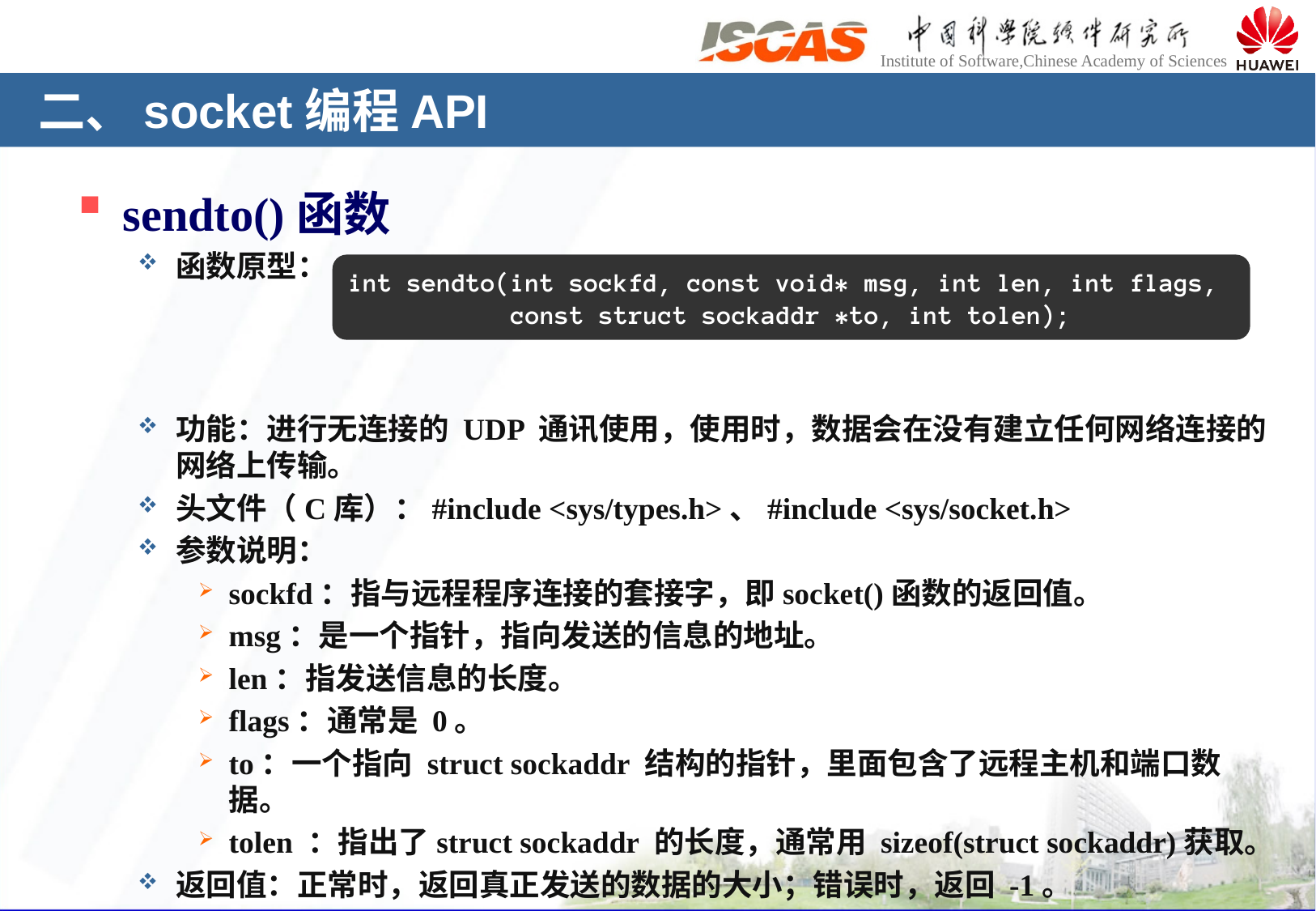

# 二、socket编程API
sendto()函数
函数原型：

功能：进行无连接的 UDP 通讯使用，使用时，数据会在没有建立任何网络连接的网络上传输。
头文件（C库）：#include <sys/types.h>、#include <sys/socket.h>
参数说明：
sockfd：指与远程程序连接的套接字，即socket()函数的返回值。
msg：是一个指针，指向发送的信息的地址。
len：指发送信息的长度。
flags：通常是 0。
to：一个指向 struct sockaddr 结构的指针，里面包含了远程主机和端口数据。
tolen ：指出了struct sockaddr 的长度，通常用 sizeof(struct sockaddr)获取。
返回值：正常时，返回真正发送的数据的大小；错误时，返回 -1。

int sendto(int sockfd, const void* msg, int len, int flags,
           const struct sockaddr *to, int tolen);